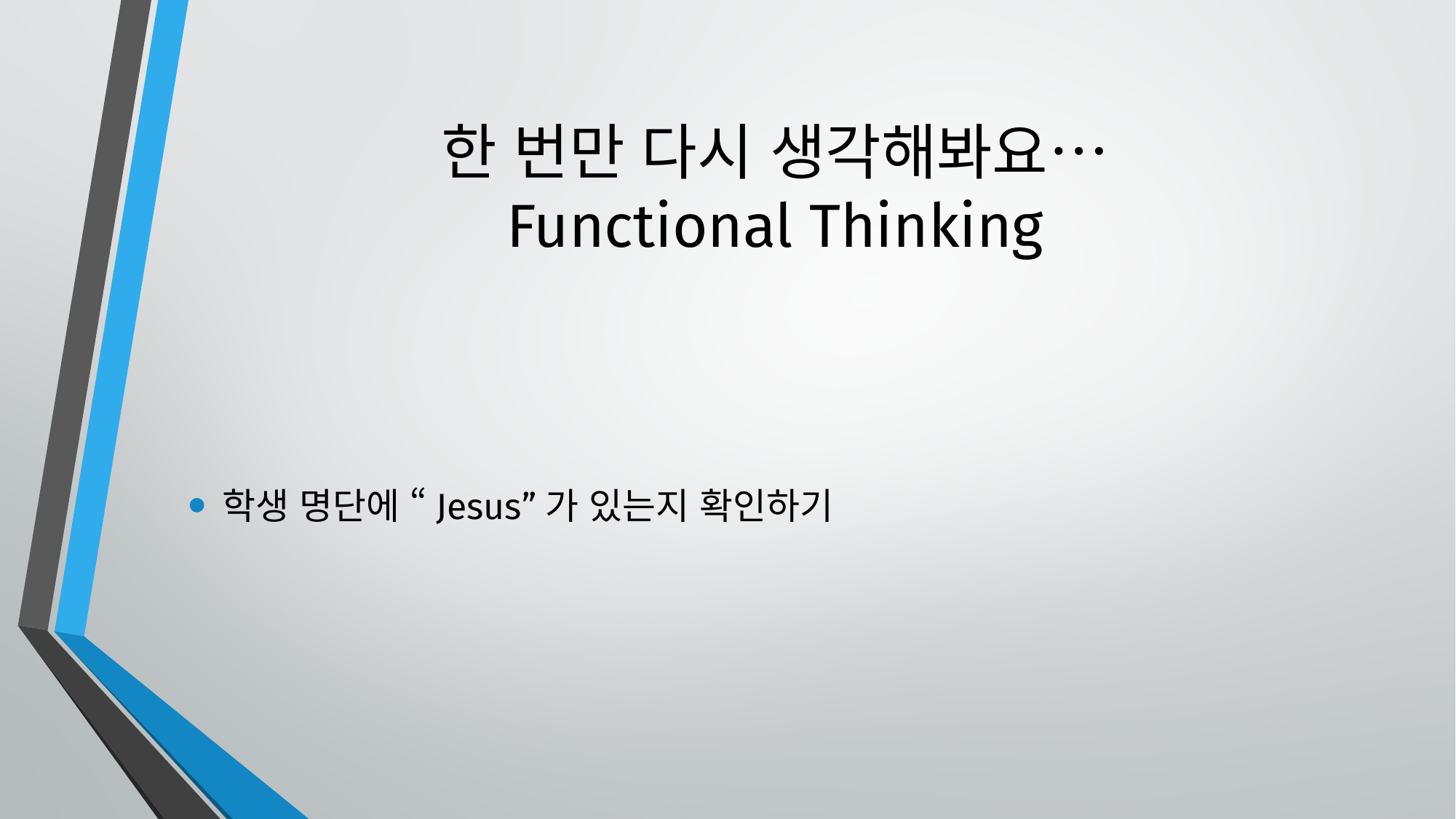

# 한 번만 다시 생각해봐요… Functional Thinking
학생 명단에 “Jesus”가 있는지 확인하기